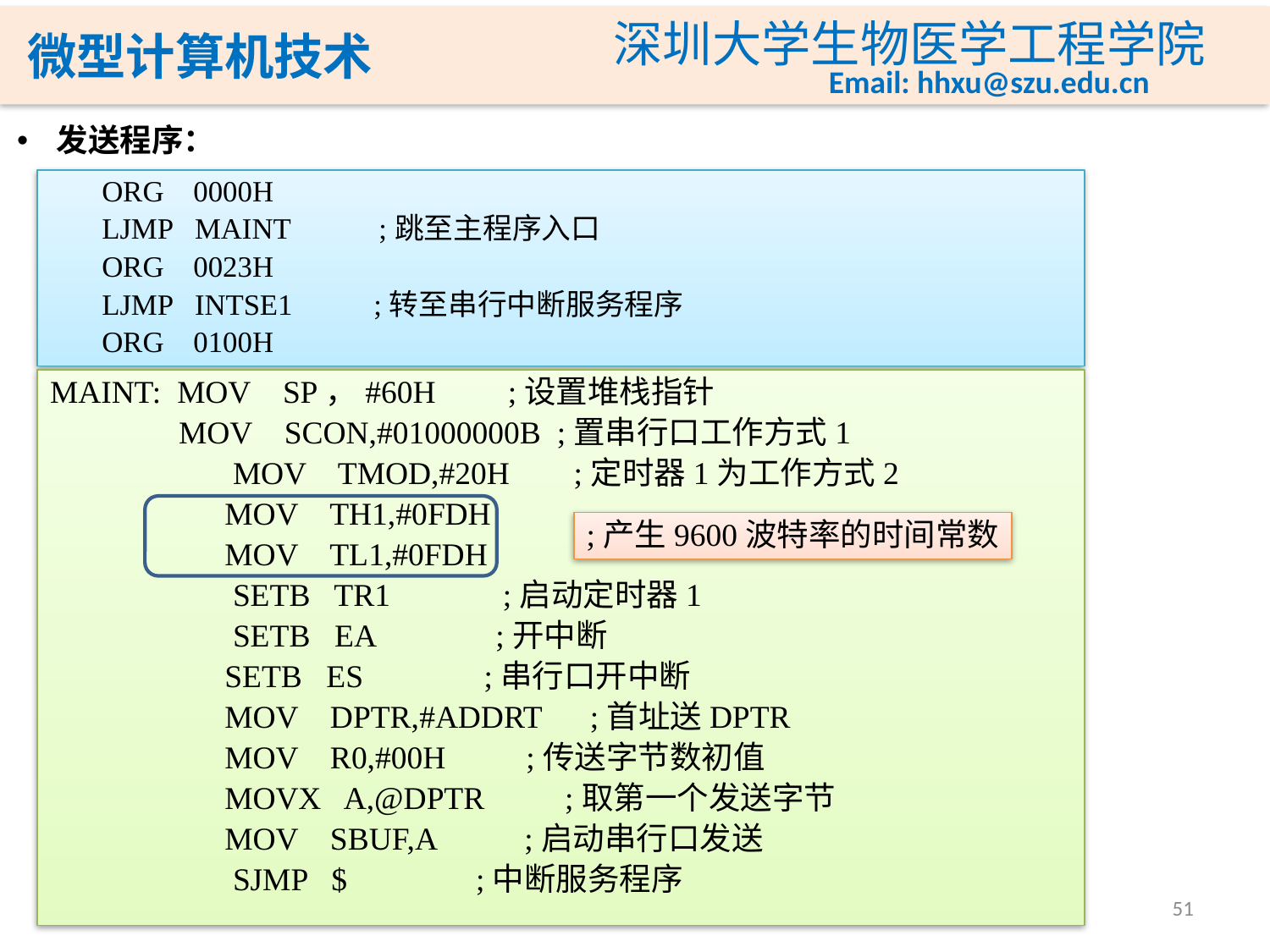

发送程序：
       ORG    0000H
       LJMP   MAINT            ;跳至主程序入口
       ORG    0023H
       LJMP   INTSE1           ;转至串行中断服务程序
       ORG    0100H
MAINT:  MOV    SP，#60H         ;设置堆栈指针
                MOV    SCON,#01000000B  ;置串行口工作方式1
      	 MOV    TMOD,#20H        ;定时器1为工作方式2
       	MOV    TH1,#0FDH
       	MOV    TL1,#0FDH
      	 SETB   TR1              ;启动定时器1
      	 SETB   EA               ;开中断
       	SETB   ES               ;串行口开中断
       	MOV    DPTR,#ADDRT      ;首址送DPTR
       	MOV    R0,#00H          ;传送字节数初值
       	MOVX   A,@DPTR          ;取第一个发送字节
       	MOV    SBUF,A           ;启动串行口发送
      	 SJMP   $                ;中断服务程序

;产生9600波特率的时间常数
51